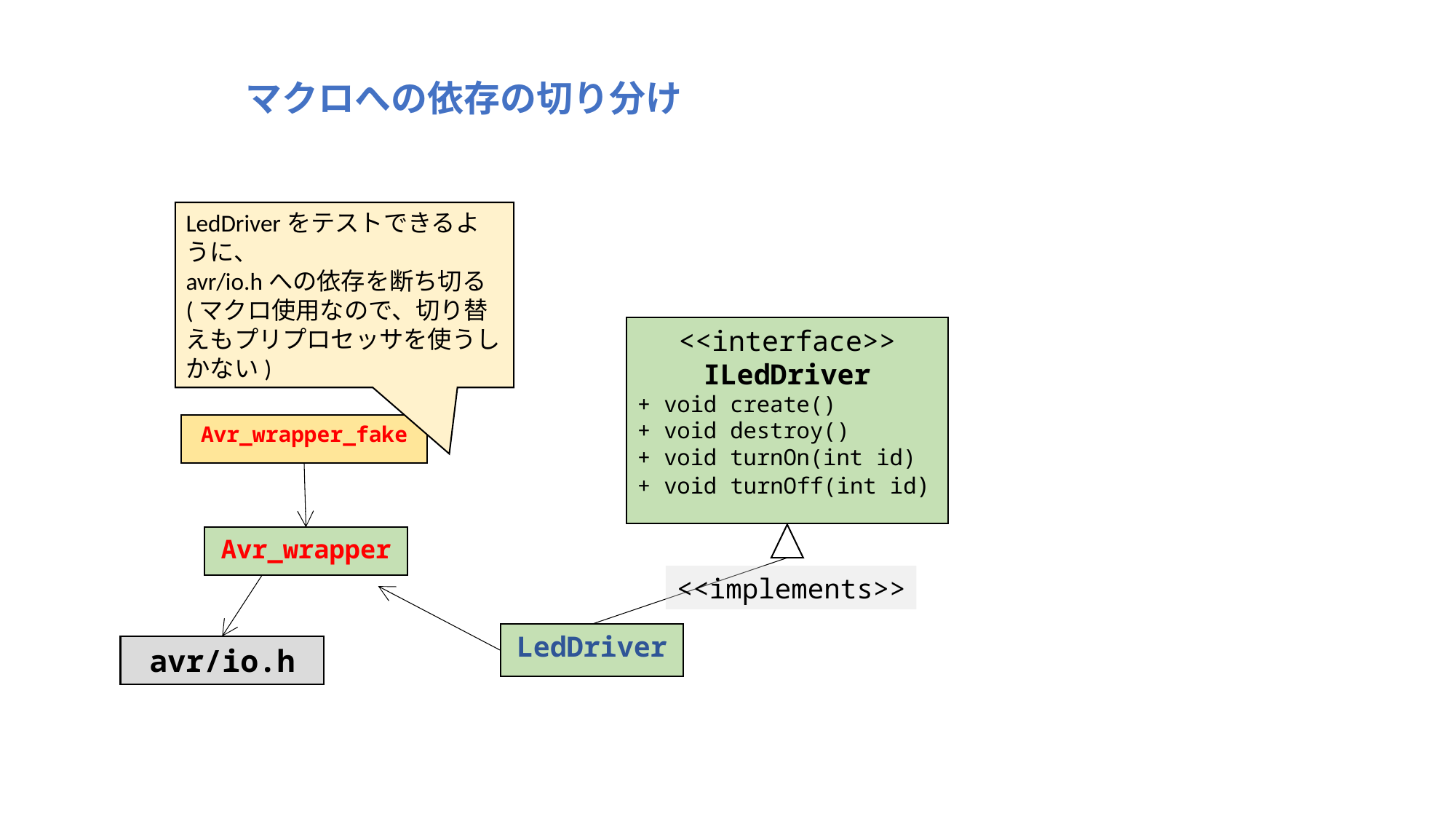

マクロへの依存の切り分け
LedDriverをテストできるように、
avr/io.hへの依存を断ち切る
(マクロ使用なので、切り替えもプリプロセッサを使うしかない)
<<interface>>
ILedDriver
+ void create()
+ void destroy()
+ void turnOn(int id)
+ void turnOff(int id)
Avr_wrapper_fake

Avr_wrapper
<<implements>>
LedDriver
avr/io.h